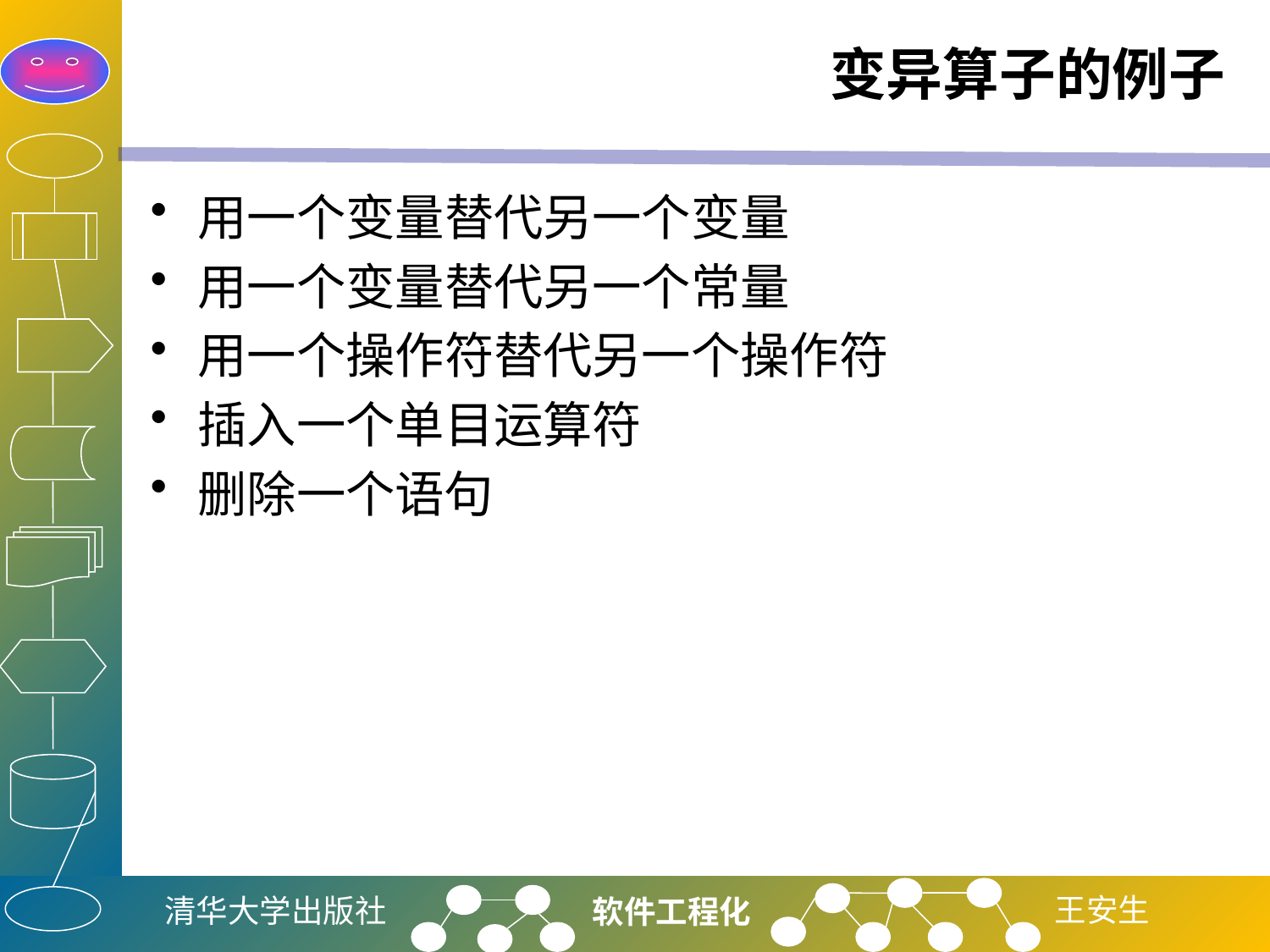

# 变异算子的例子
用一个变量替代另一个变量
用一个变量替代另一个常量
用一个操作符替代另一个操作符
插入一个单目运算符
删除一个语句